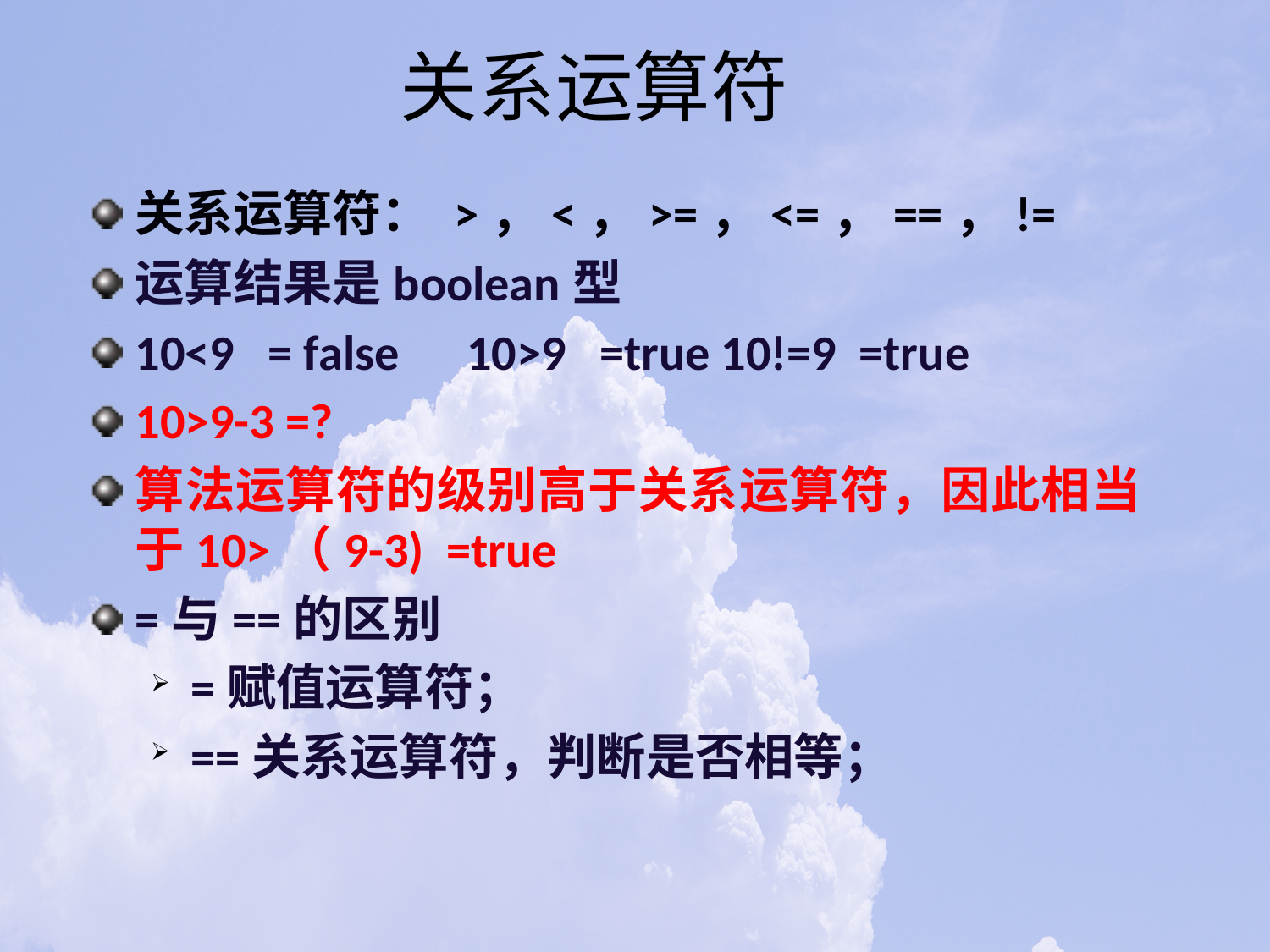

# 关系运算符
关系运算符： >，<，>=，<=，==，!=
运算结果是boolean型
10<9   = false      10>9   =true 10!=9  =true
10>9-3 =?
算法运算符的级别高于关系运算符，因此相当于10>（9-3)  =true
=与==的区别
=赋值运算符；
==关系运算符，判断是否相等；